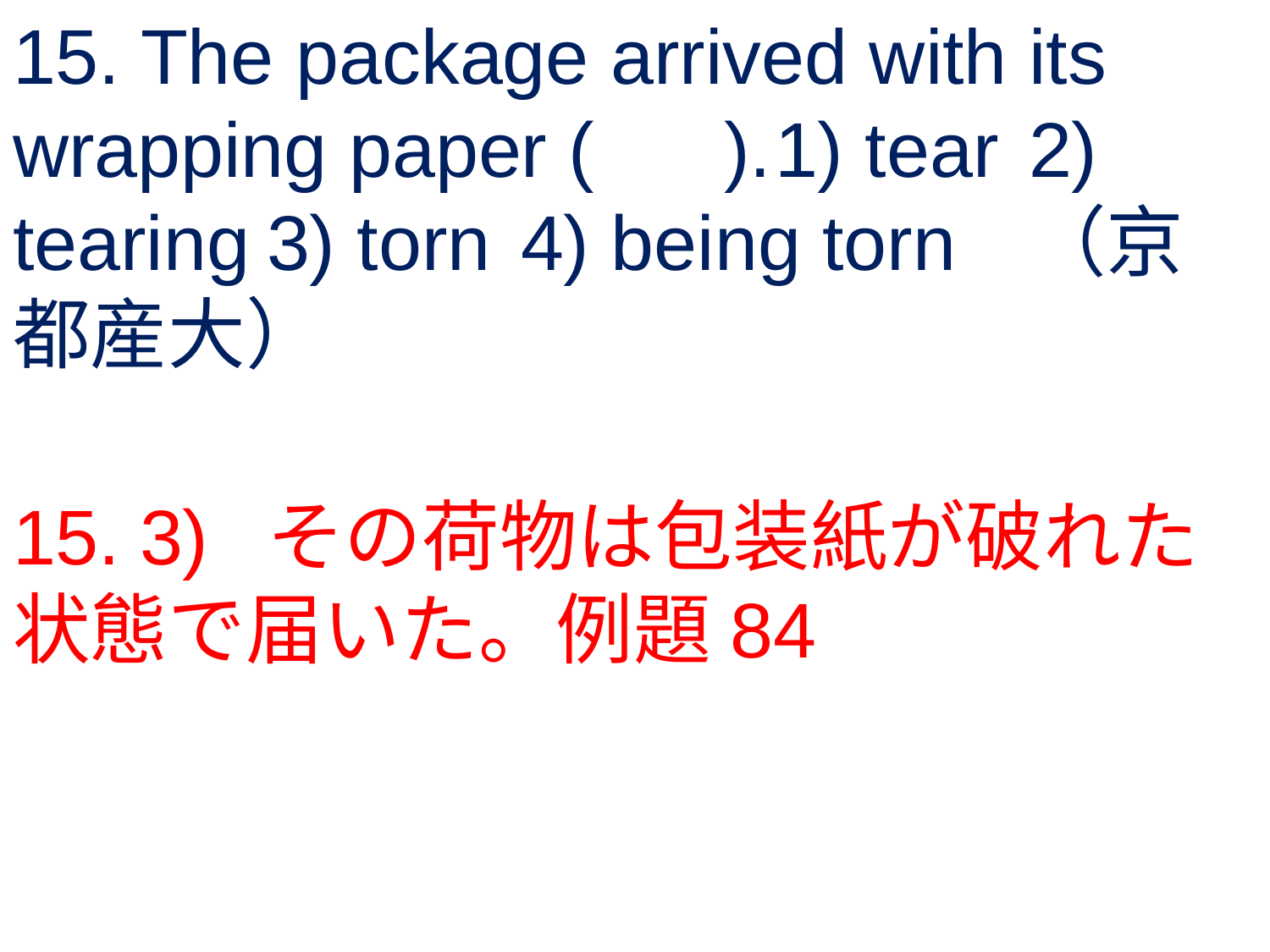

# 15. The package arrived with its wrapping paper (      ).	1) tear	2) tearing	3) torn	4) being torn	（京都産大）
15.	3) 	その荷物は包装紙が破れた状態で届いた。例題84